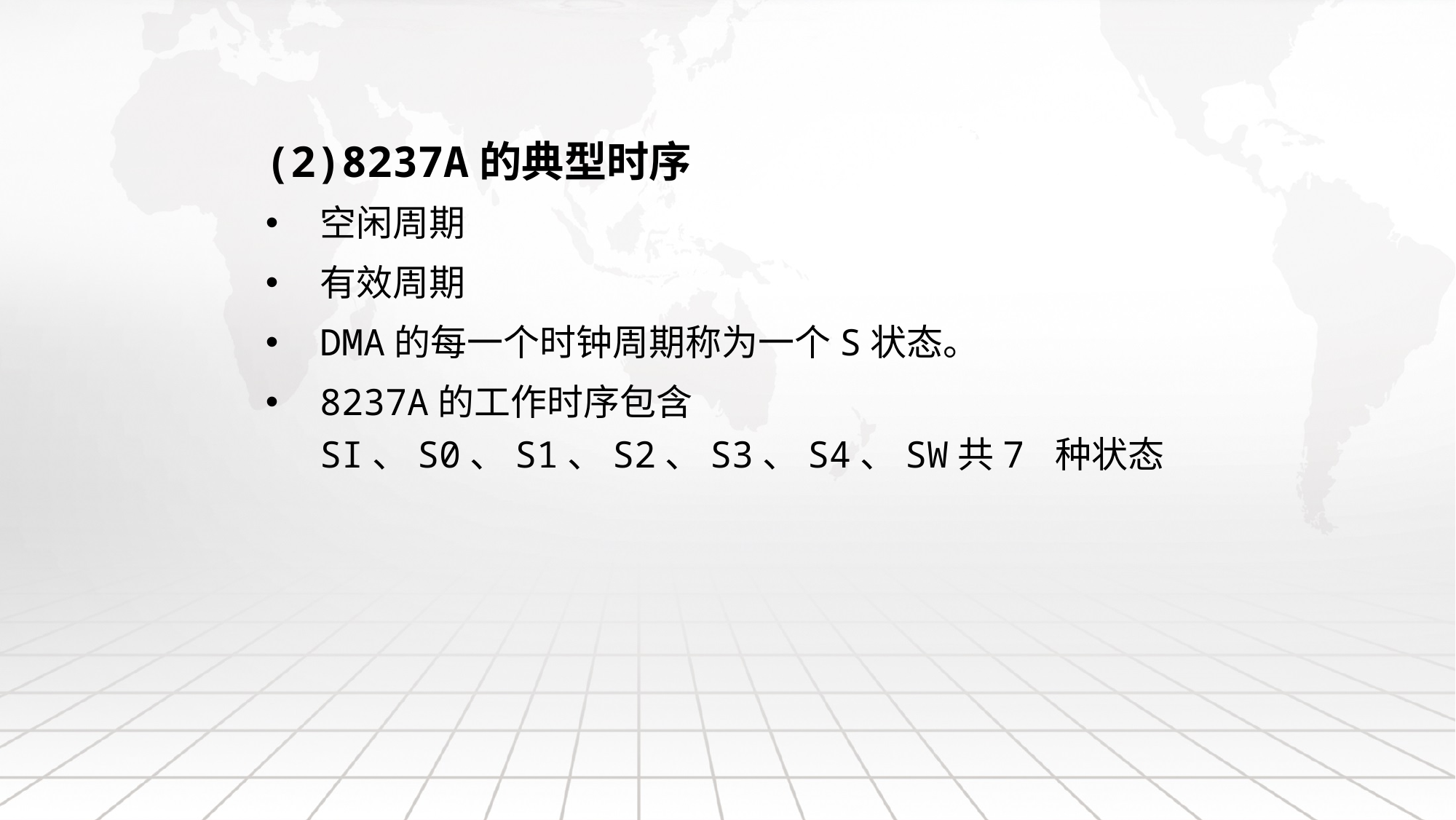

# (2)8237A的典型时序
空闲周期
有效周期
DMA的每一个时钟周期称为一个S状态。
8237A的工作时序包含SI、S0、S1、S2、S3、S4、SW共7 种状态